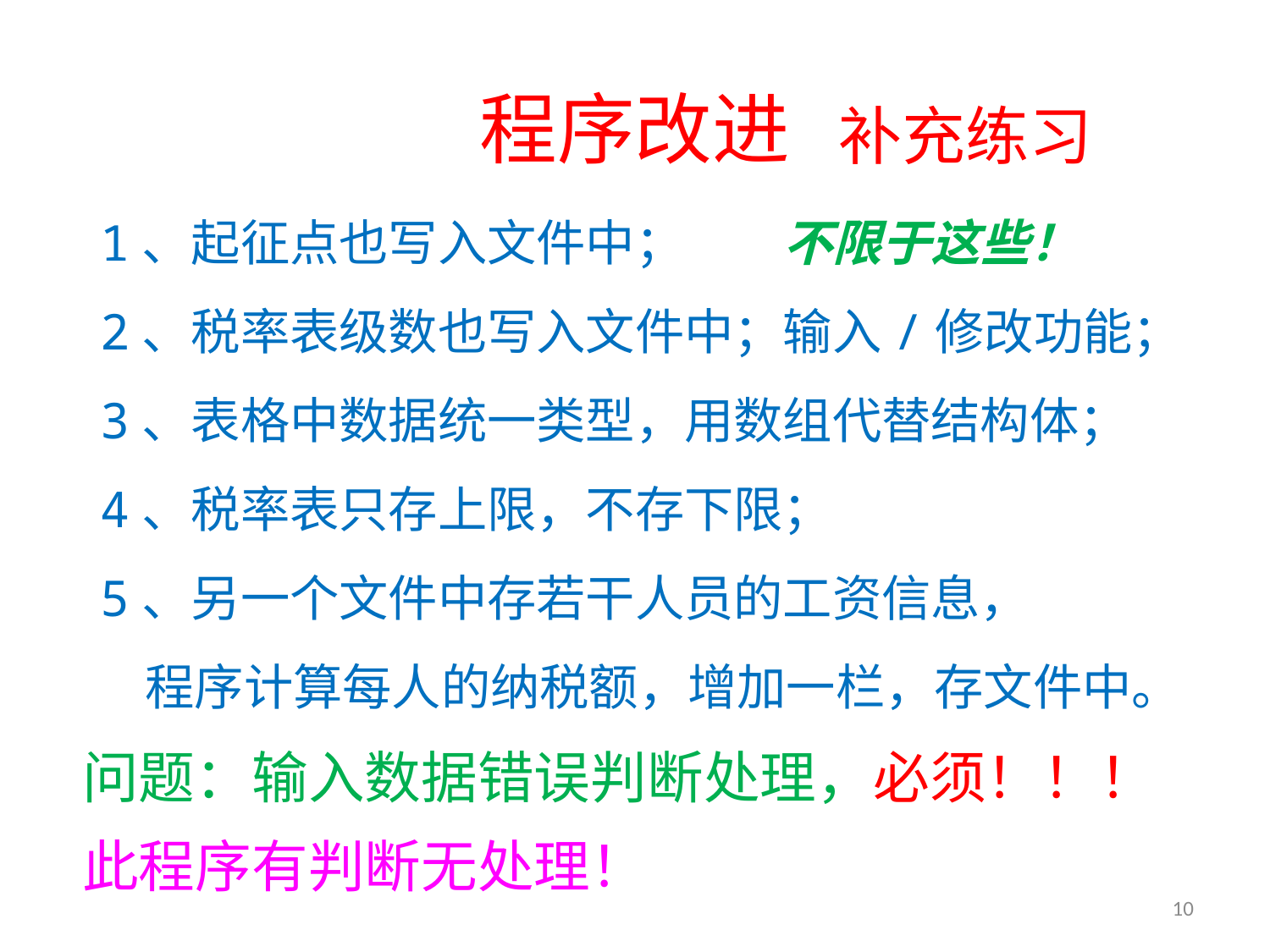

# 程序改进
补充练习
1、起征点也写入文件中；         不限于这些！
2、税率表级数也写入文件中；输入/修改功能；
3、表格中数据统一类型，用数组代替结构体；
4、税率表只存上限，不存下限；
5、另一个文件中存若干人员的工资信息，
   程序计算每人的纳税额，增加一栏，存文件中。
问题：输入数据错误判断处理，必须！！！
此程序有判断无处理！
10